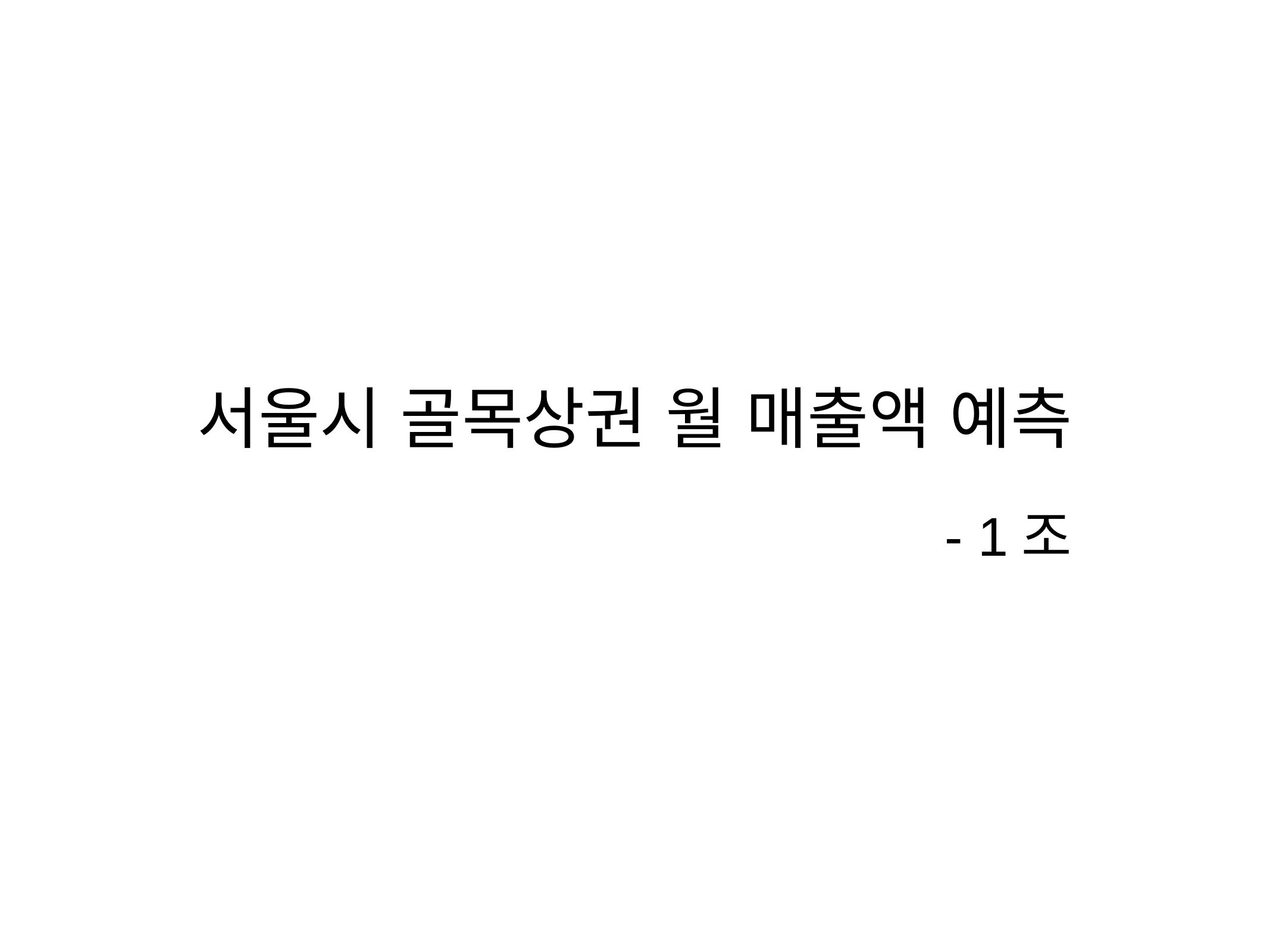

# 서울시 골목상권 월 매출액 예측 - 1조